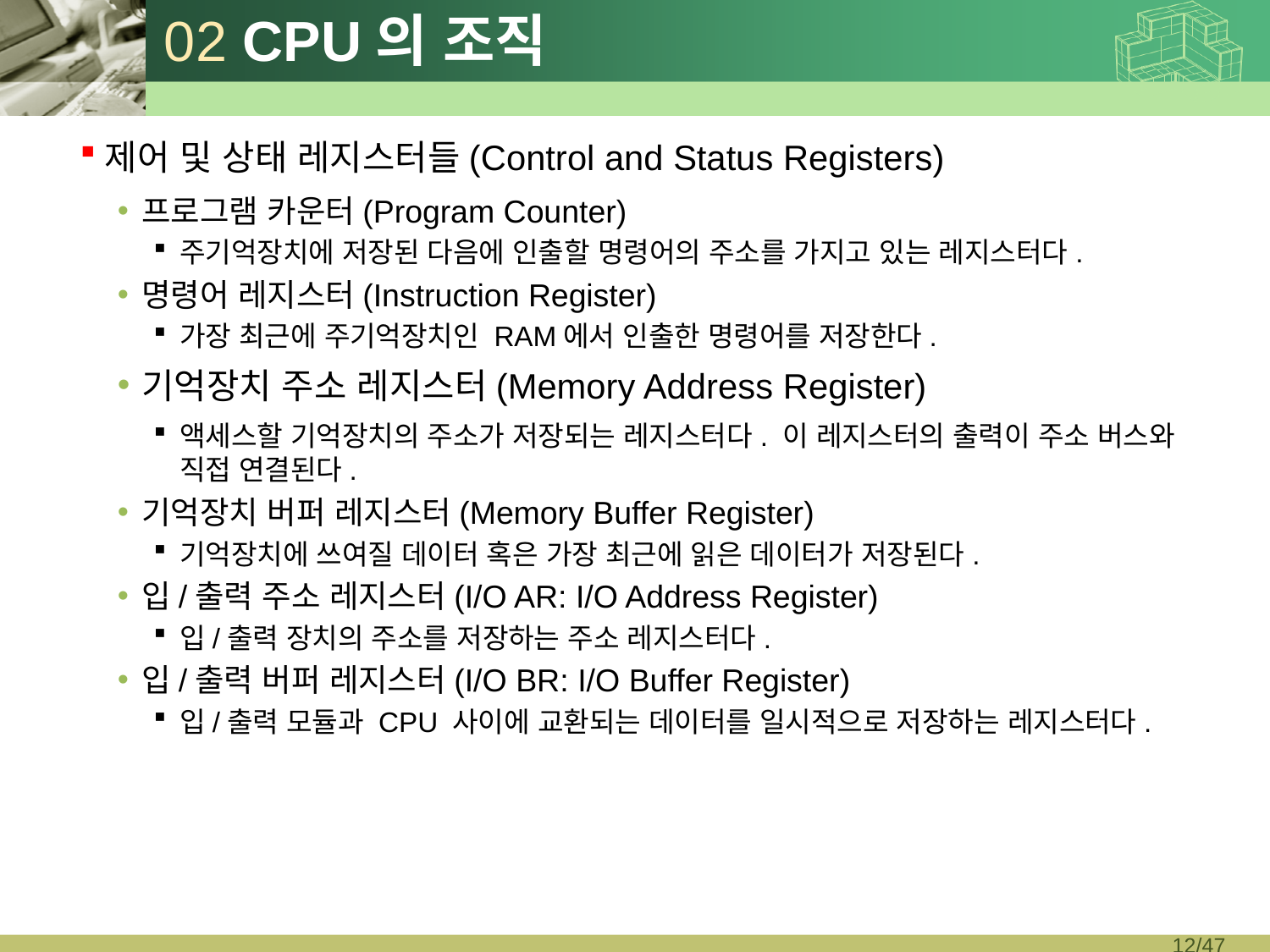

# 02 CPU의 조직
제어 및 상태 레지스터들(Control and Status Registers)
프로그램 카운터(Program Counter)
주기억장치에 저장된 다음에 인출할 명령어의 주소를 가지고 있는 레지스터다.
명령어 레지스터(Instruction Register)
가장 최근에 주기억장치인 RAM에서 인출한 명령어를 저장한다.
기억장치 주소 레지스터(Memory Address Register)
액세스할 기억장치의 주소가 저장되는 레지스터다. 이 레지스터의 출력이 주소 버스와 직접 연결된다.
기억장치 버퍼 레지스터(Memory Buffer Register)
기억장치에 쓰여질 데이터 혹은 가장 최근에 읽은 데이터가 저장된다.
입/출력 주소 레지스터(I/O AR: I/O Address Register)
입/출력 장치의 주소를 저장하는 주소 레지스터다.
입/출력 버퍼 레지스터(I/O BR: I/O Buffer Register)
입/출력 모듈과 CPU 사이에 교환되는 데이터를 일시적으로 저장하는 레지스터다.